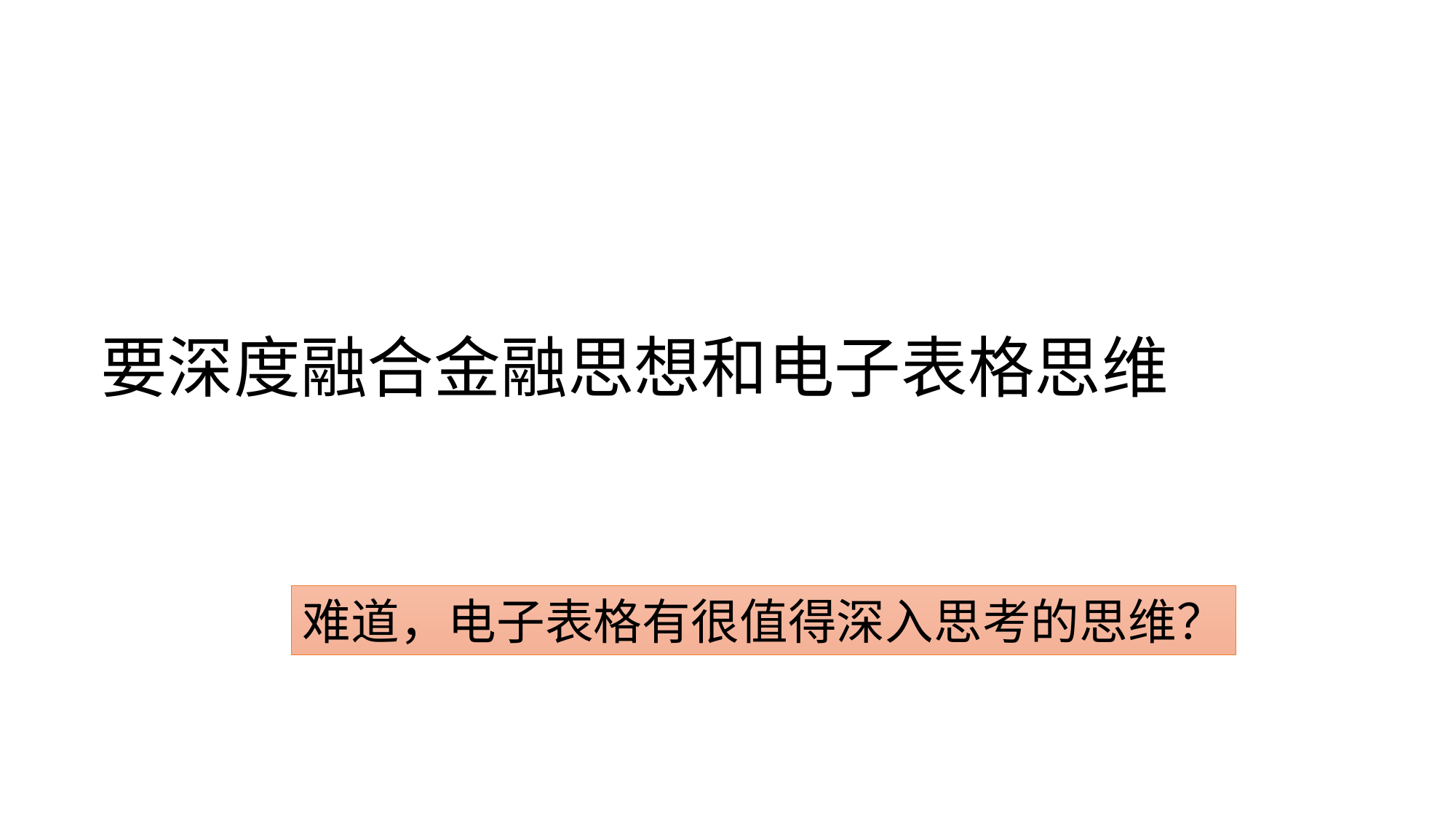

# 要深度融合金融思想和电子表格思维
难道，电子表格有很值得深入思考的思维？